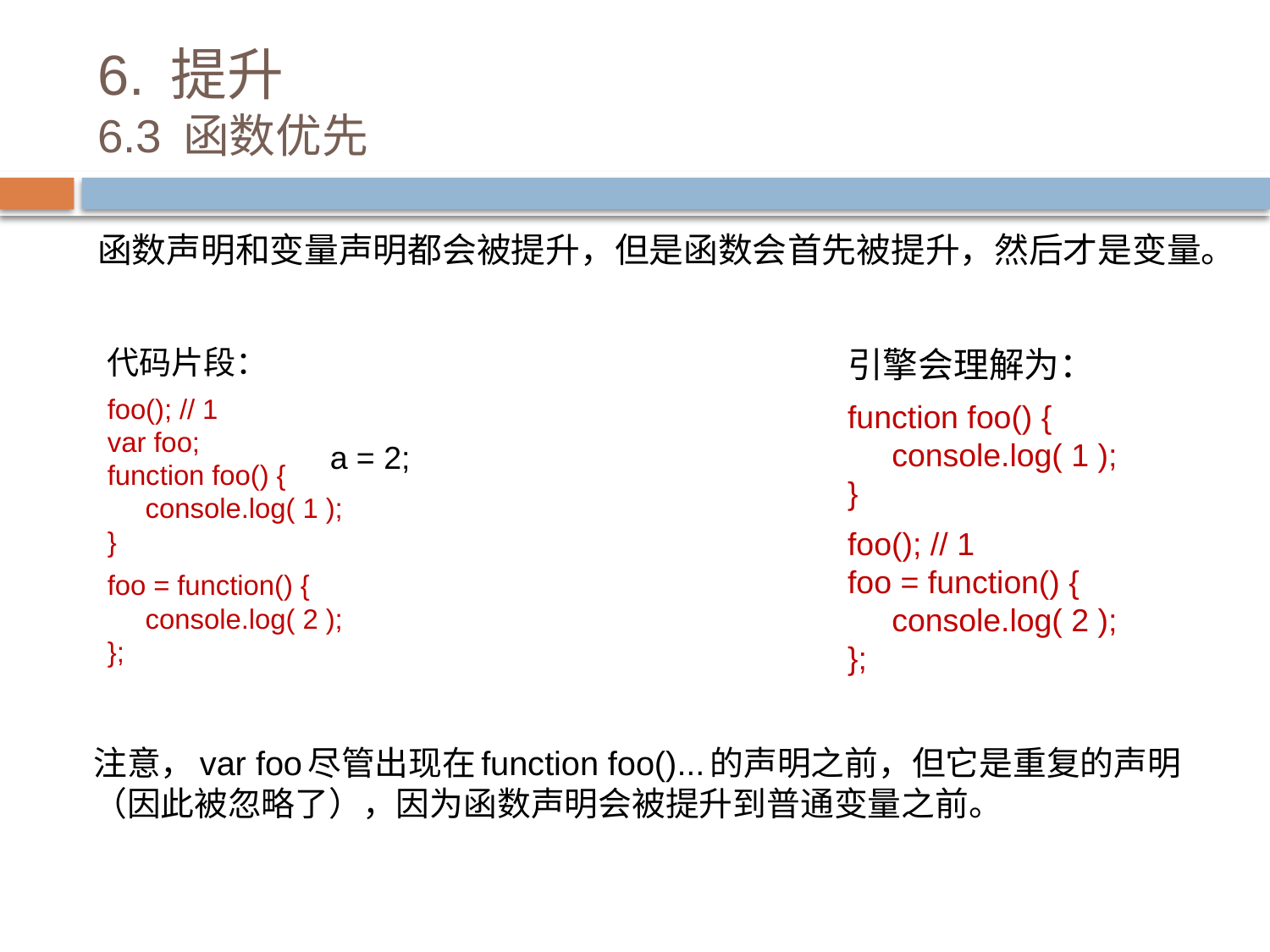

# 6. 提升 6.3 函数优先
函数声明和变量声明都会被提升，但是函数会首先被提升，然后才是变量。
代码片段：
foo(); // 1
var foo;
function foo() {
     console.log( 1 );
}
foo = function() {
     console.log( 2 );
};
引擎会理解为：
function foo() {
     console.log( 1 );
}
foo(); // 1
foo = function() {
     console.log( 2 );
};
a = 2;
注意，var foo尽管出现在function foo()...的声明之前，但它是重复的声明（因此被忽略了），因为函数声明会被提升到普通变量之前。